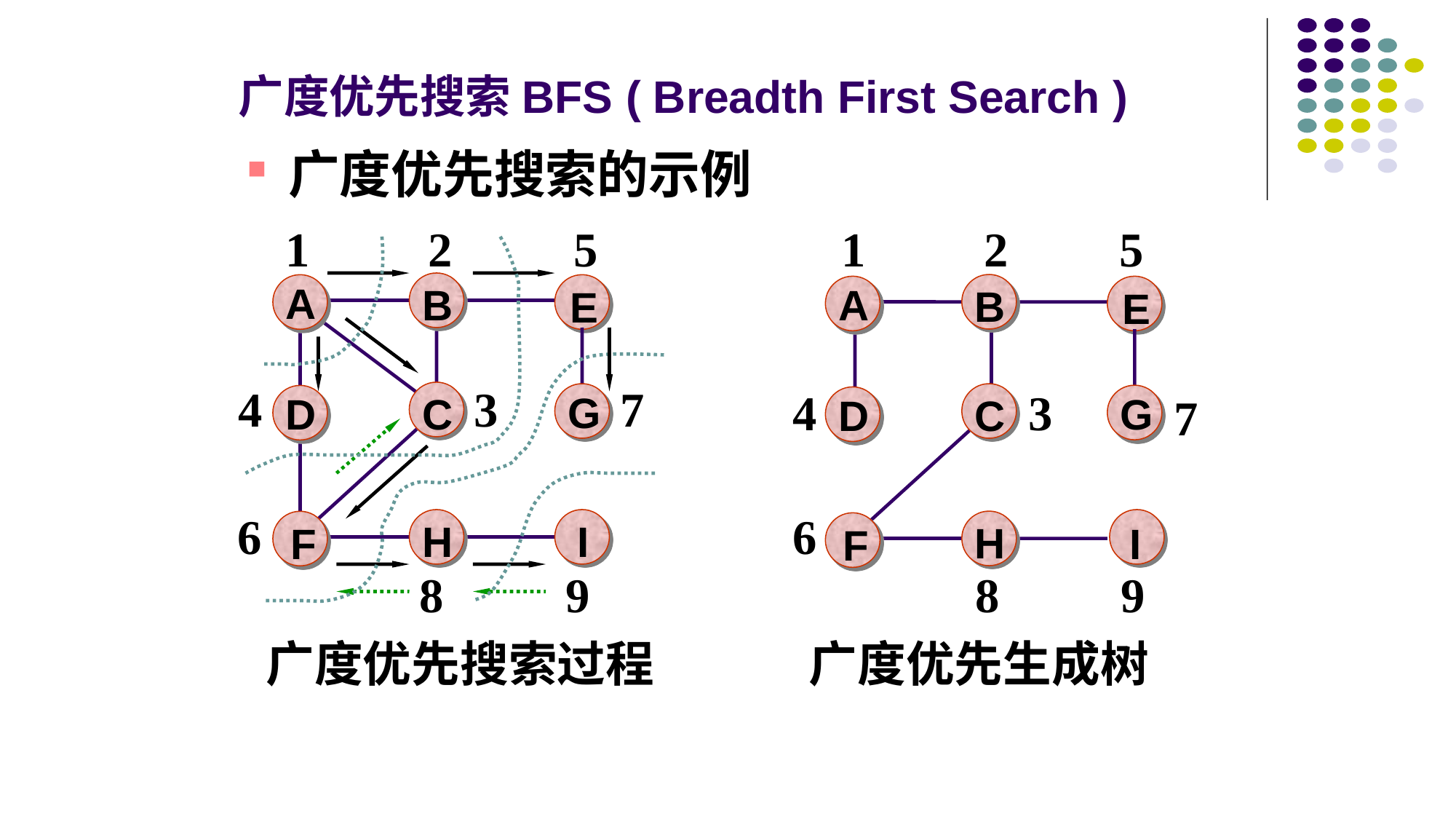

# 广度优先搜索BFS ( Breadth First Search )
广度优先搜索的示例
1
2
1
2
5
5

A

B
A

B

E

E

4
3
7
4
3
G
G

7
D
C

D
C

6
6

H
I

H

F
I

F

8
9
8
9

广度优先搜索过程              广度优先生成树